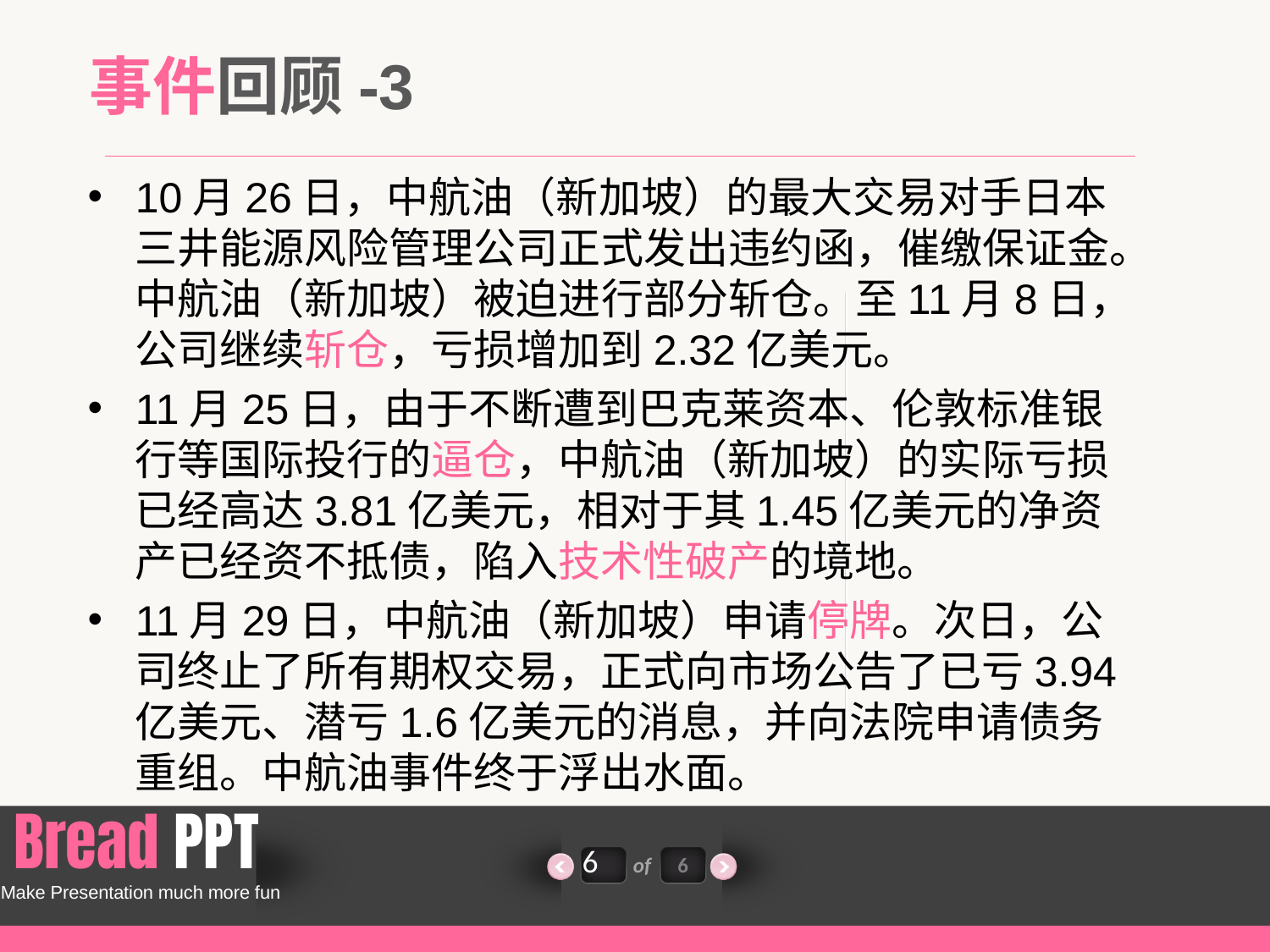

# 事件回顾-3
10月26日，中航油（新加坡）的最大交易对手日本三井能源风险管理公司正式发出违约函，催缴保证金。中航油（新加坡）被迫进行部分斩仓。至11月8日，公司继续斩仓，亏损增加到2.32亿美元。
11月25日，由于不断遭到巴克莱资本、伦敦标准银行等国际投行的逼仓，中航油（新加坡）的实际亏损已经高达3.81亿美元，相对于其1.45亿美元的净资产已经资不抵债，陷入技术性破产的境地。
11月29日，中航油（新加坡）申请停牌。次日，公司终止了所有期权交易，正式向市场公告了已亏3.94亿美元、潜亏1.6亿美元的消息，并向法院申请债务重组。中航油事件终于浮出水面。

6